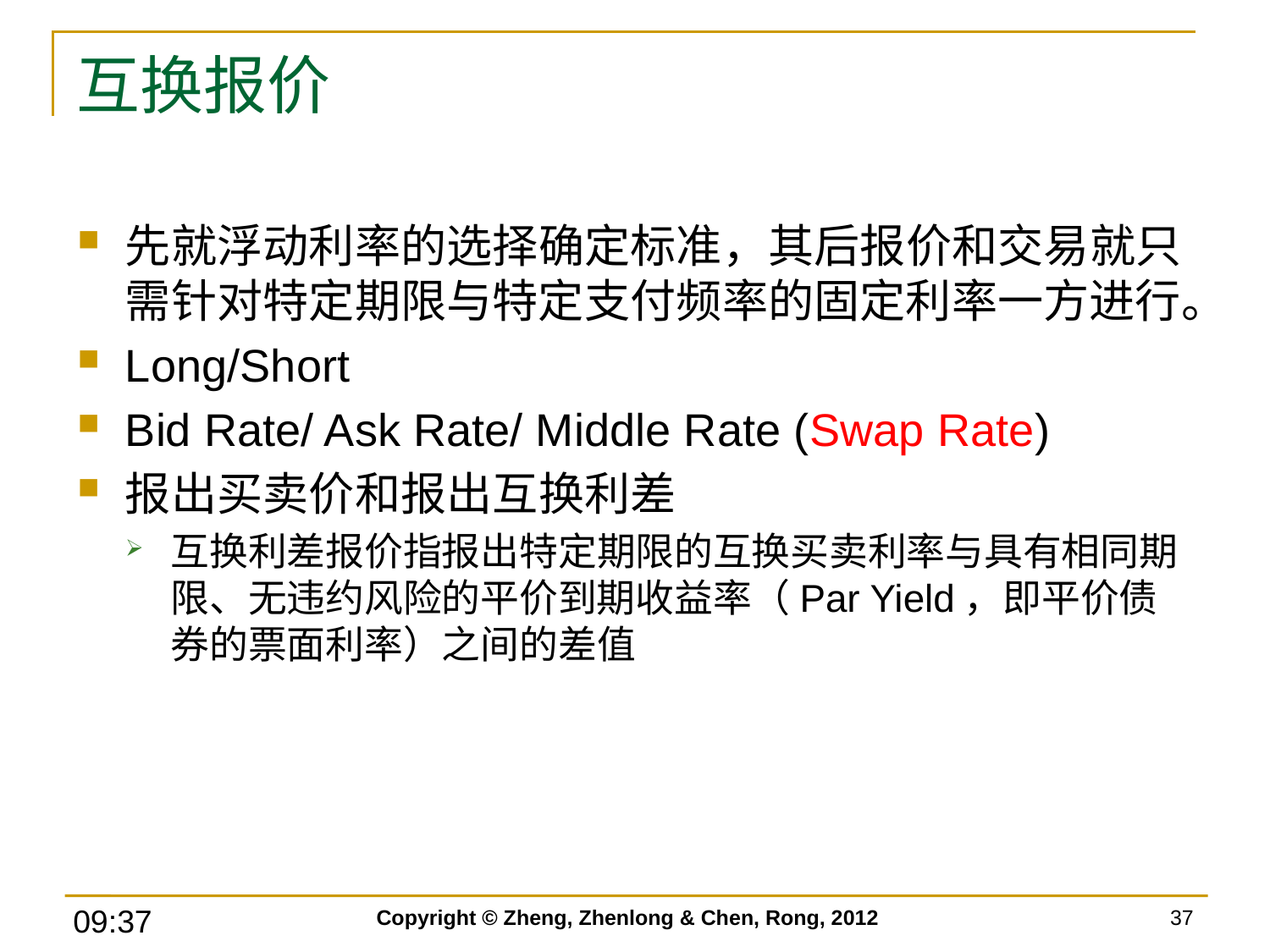

# 互换报价

先就浮动利率的选择确定标准，其后报价和交易就只需针对特定期限与特定支付频率的固定利率一方进行。
Long/Short
Bid Rate/ Ask Rate/ Middle Rate (Swap Rate)
报出买卖价和报出互换利差
互换利差报价指报出特定期限的互换买卖利率与具有相同期限、无违约风险的平价到期收益率（Par Yield，即平价债券的票面利率）之间的差值
Copyright © Zheng, Zhenlong & Chen, Rong, 2012
37